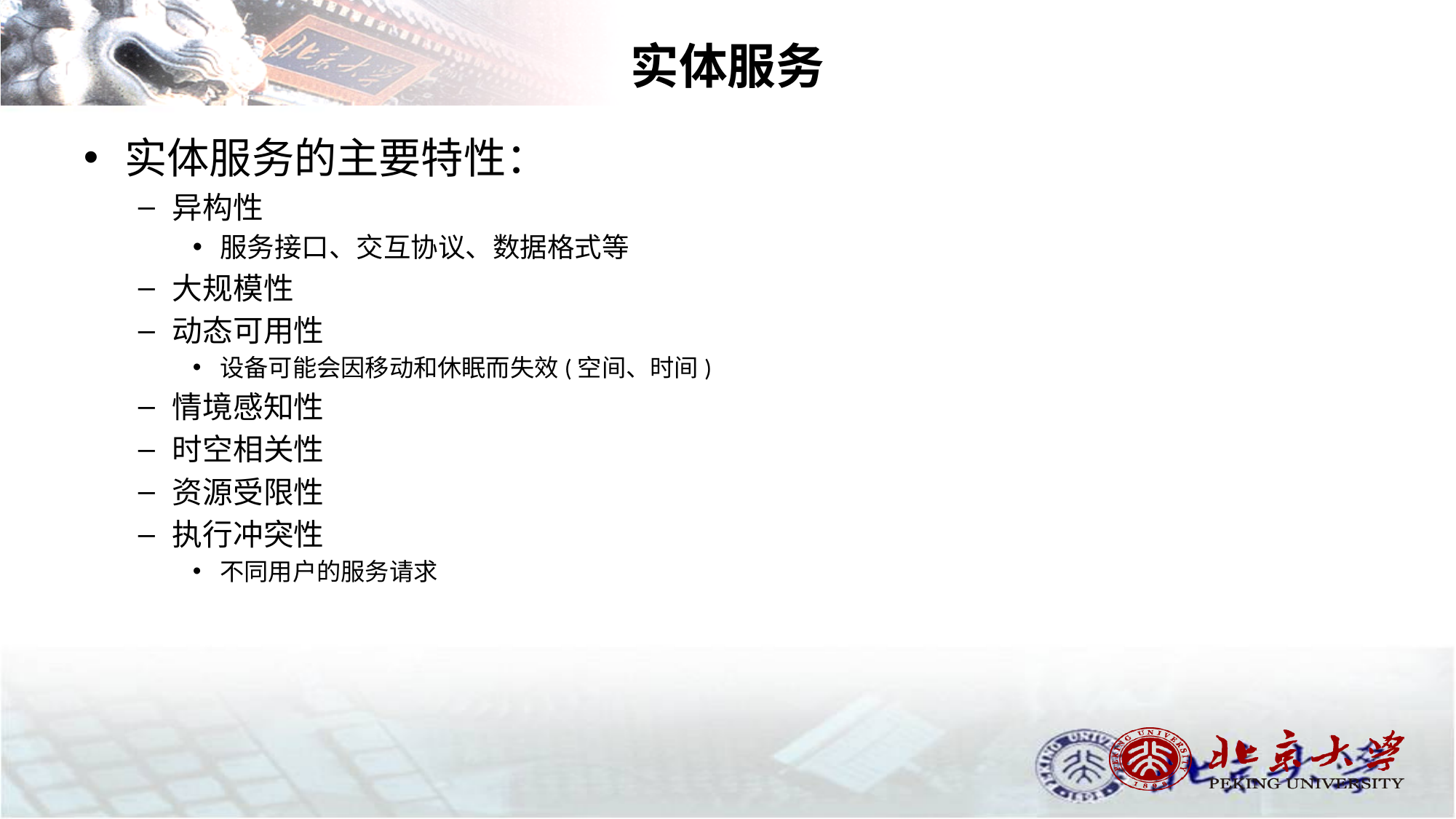

# 实体服务
实体服务的主要特性：
异构性
服务接口、交互协议、数据格式等
大规模性
动态可用性
设备可能会因移动和休眠而失效(空间、时间)
情境感知性
时空相关性
资源受限性
执行冲突性
不同用户的服务请求